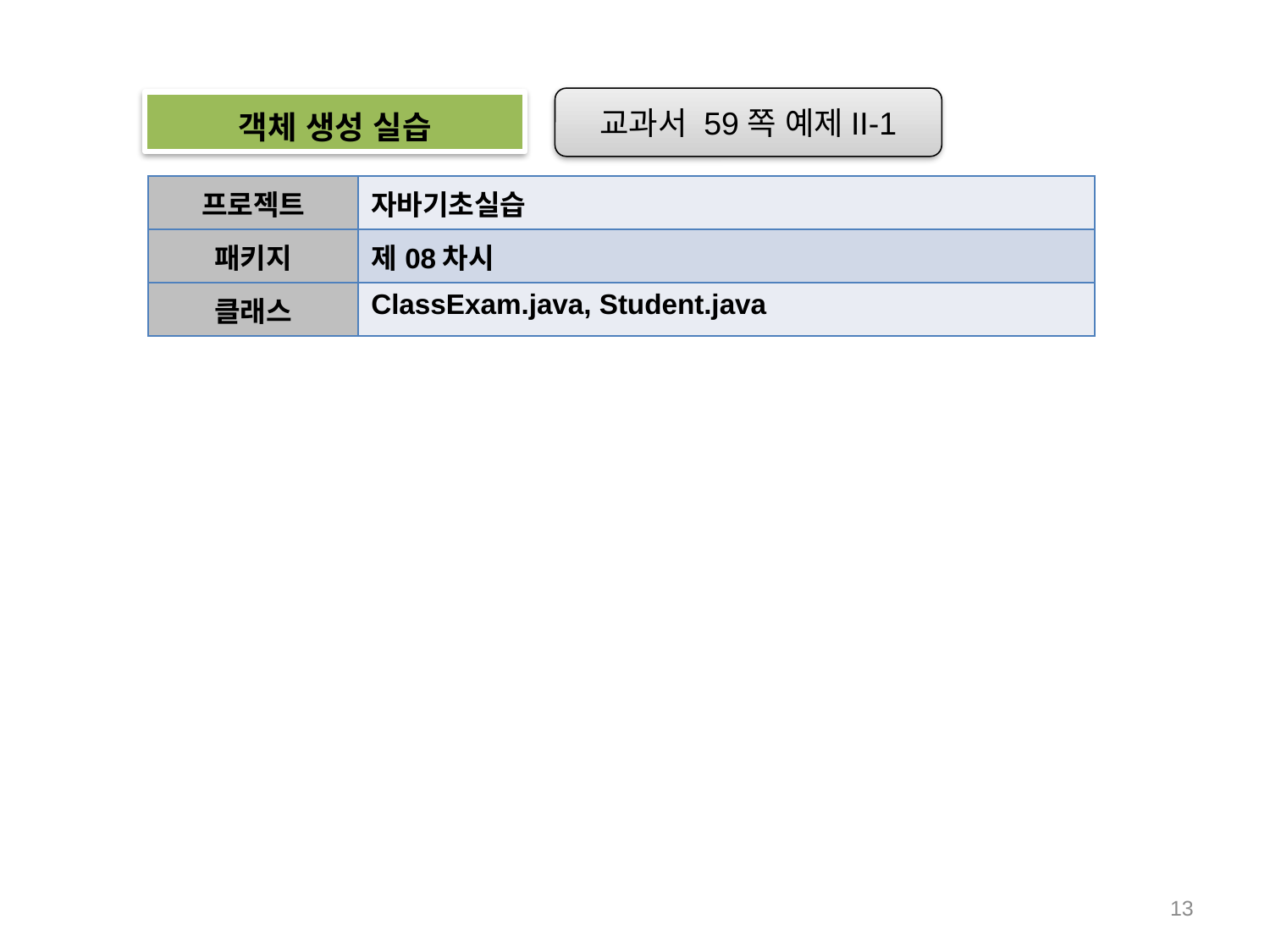

교과서 59쪽 예제II-1
객체 생성 실습
| 프로젝트 | 자바기초실습 |
| --- | --- |
| 패키지 | 제08차시 |
| 클래스 | ClassExam.java, Student.java |
13